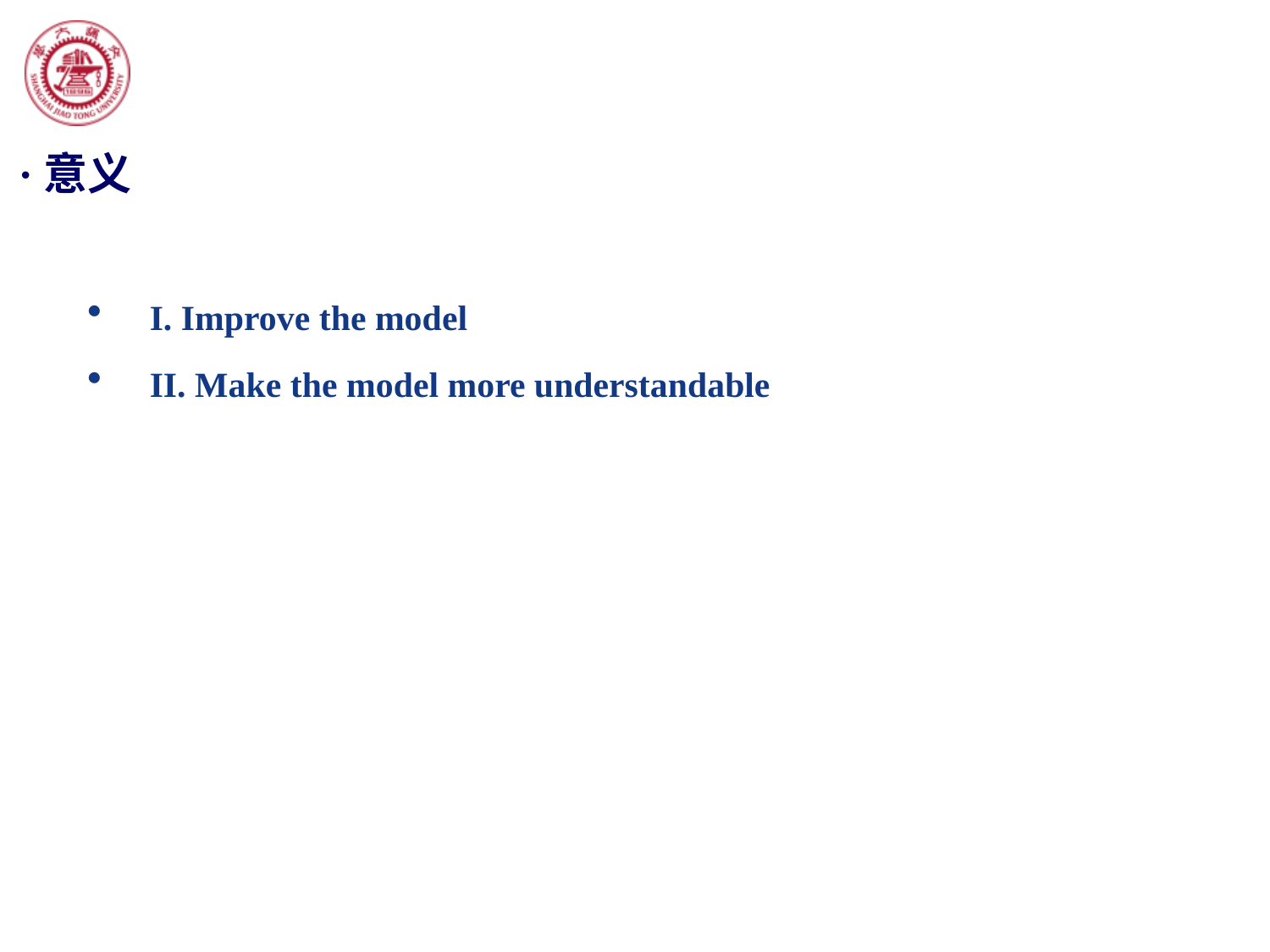

·意义
I. Improve the model
II. Make the model more understandable